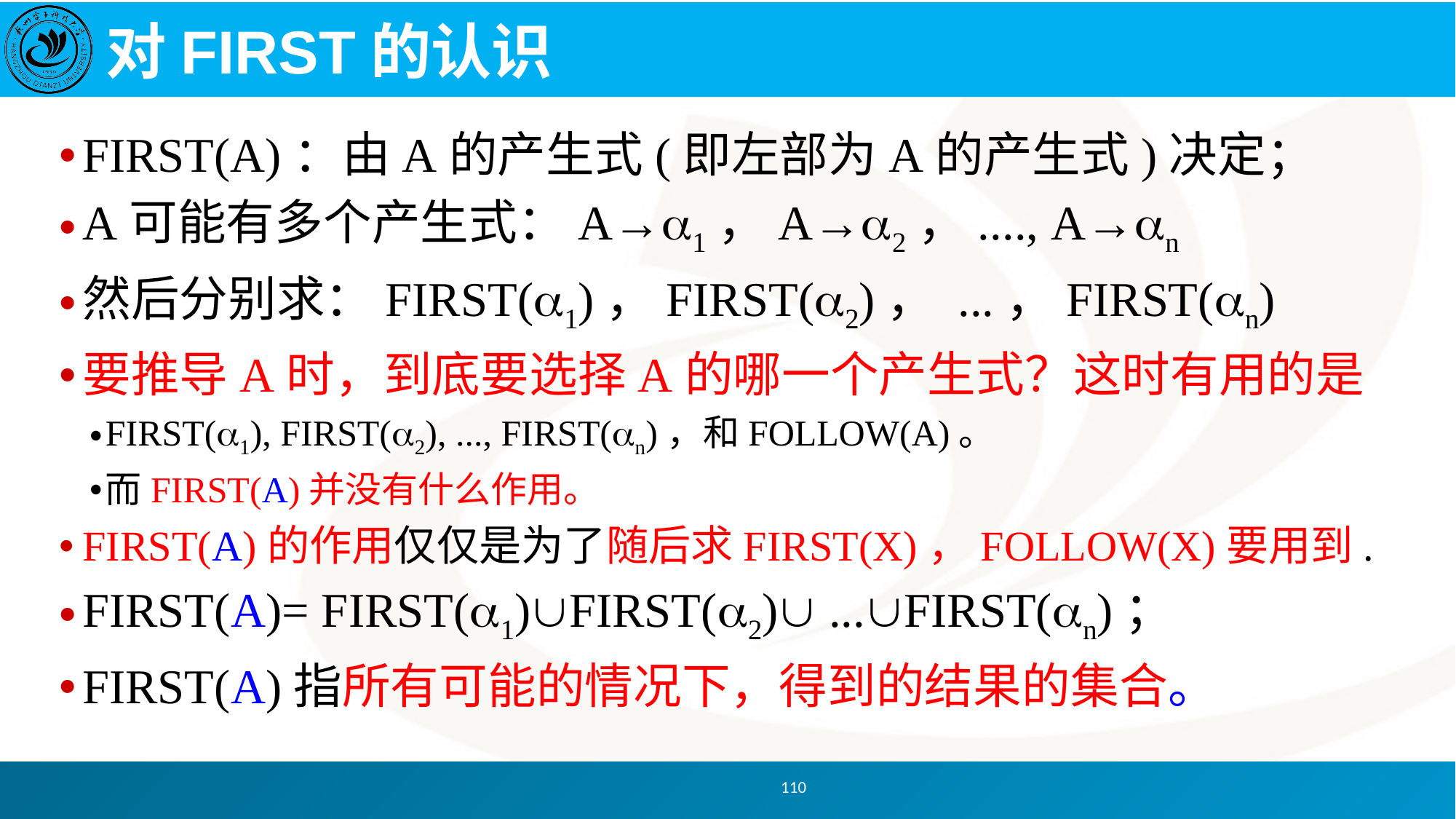

# 对FIRST的认识
FIRST(A)：由A的产生式(即左部为A的产生式)决定；
A可能有多个产生式：A→α1，A→α2，...., A→αn
然后分别求：FIRST(α1)，FIRST(α2)， ...，FIRST(αn)
要推导A时，到底要选择A的哪一个产生式？这时有用的是
FIRST(α1), FIRST(α2), ..., FIRST(αn)，和FOLLOW(A)。
而FIRST(A)并没有什么作用。
FIRST(A)的作用仅仅是为了随后求FIRST(X)，FOLLOW(X)要用到.
FIRST(A)= FIRST(α1)∪FIRST(α2)∪ ...∪FIRST(αn)；
FIRST(A)指所有可能的情况下，得到的结果的集合。

110